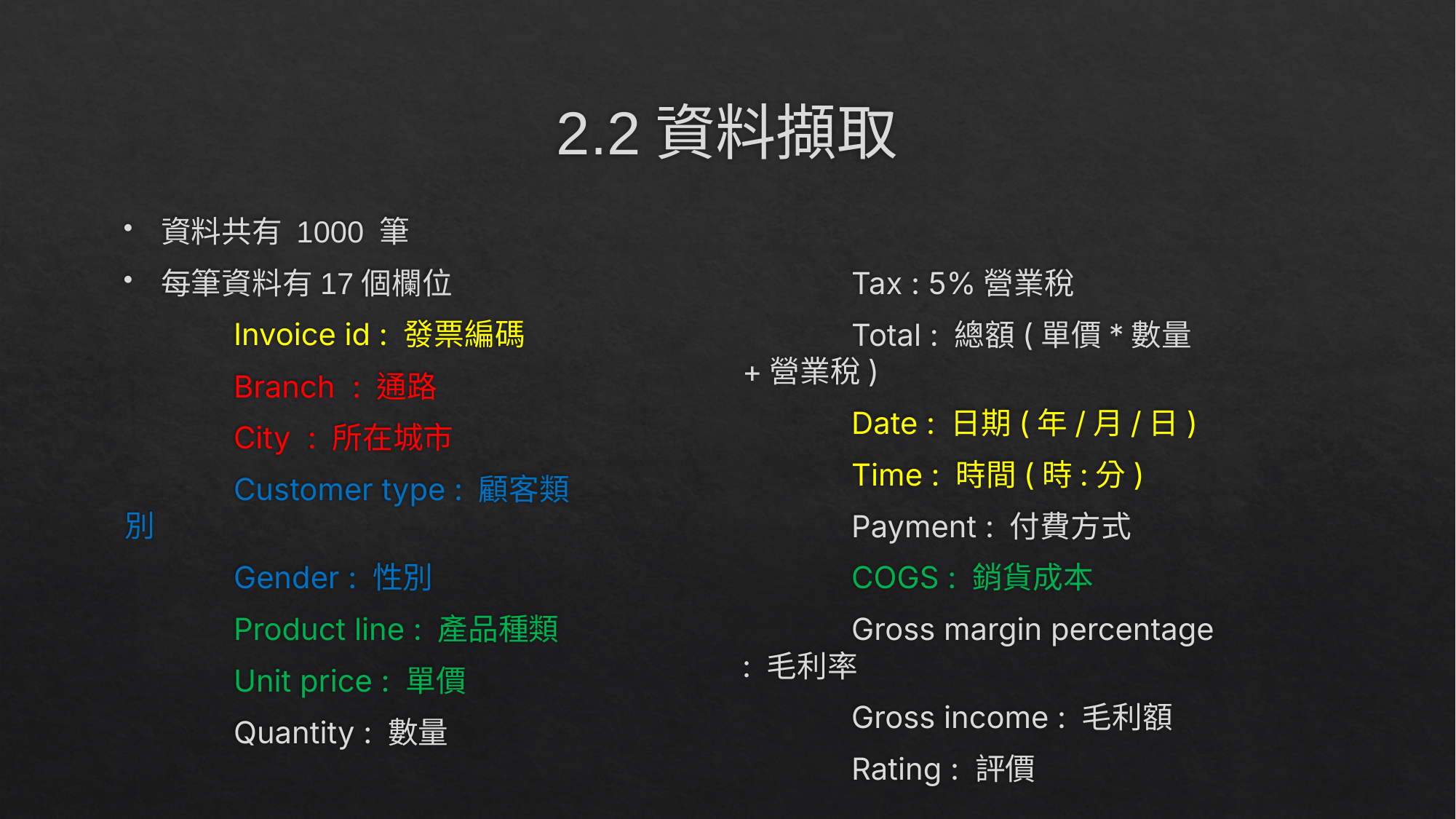

# 2.2資料擷取
資料共有 1000 筆
每筆資料有17個欄位
	Invoice id : 發票編碼
	Branch  : 通路
	City  : 所在城市
	Customer type : 顧客類別
	Gender : 性別
	Product line : 產品種類
	Unit price : 單價
	Quantity : 數量

	Tax : 5%營業稅
	Total : 總額(單價*數量+營業稅)
	Date : 日期(年/月/日)
	Time : 時間(時:分)
	Payment : 付費方式
	COGS : 銷貨成本
	Gross margin percentage : 毛利率
	Gross income : 毛利額
	Rating : 評價